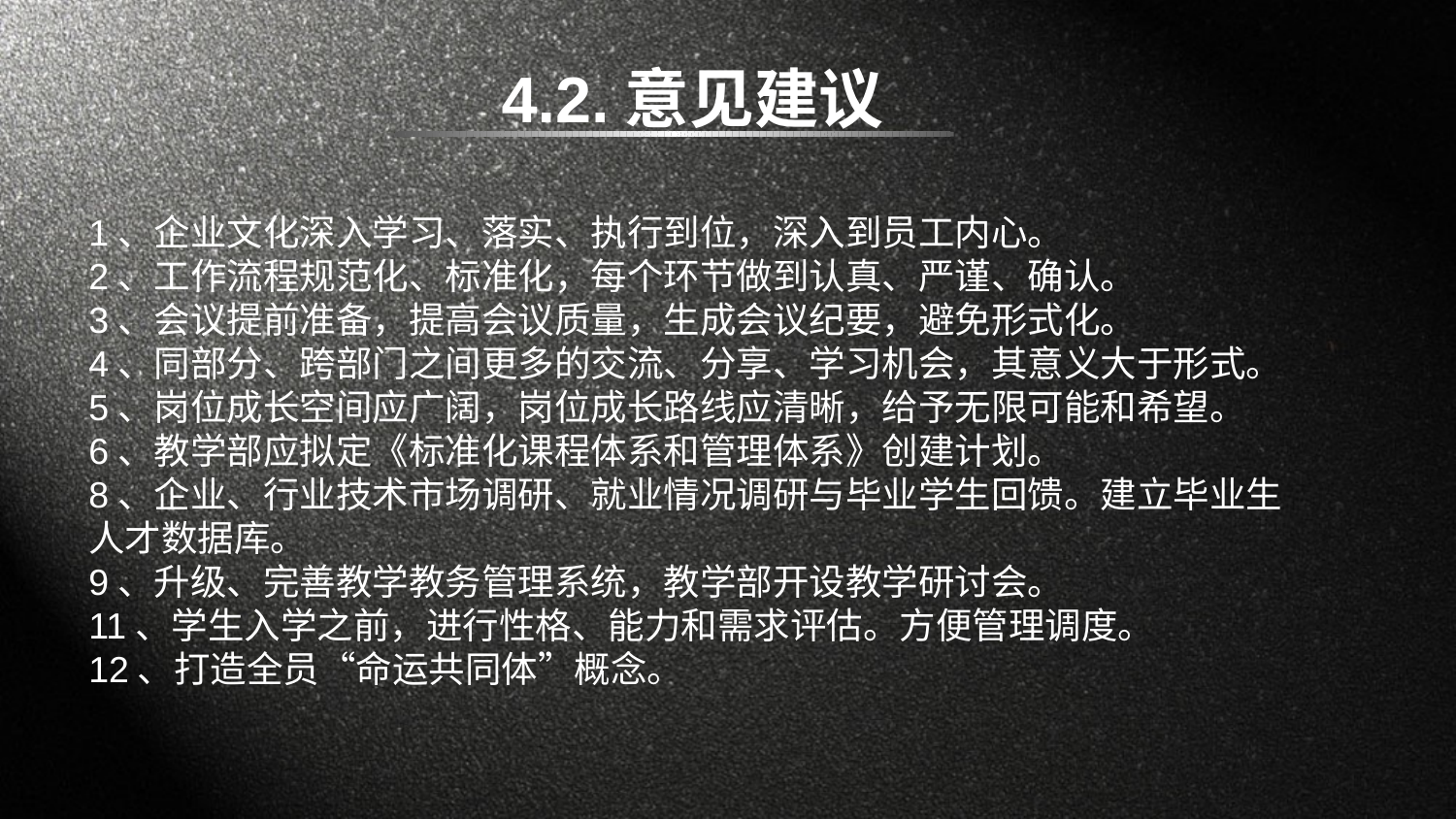

4.2.意见建议

1、企业文化深入学习、落实、执行到位，深入到员工内心。
2、工作流程规范化、标准化，每个环节做到认真、严谨、确认。
3、会议提前准备，提高会议质量，生成会议纪要，避免形式化。
4、同部分、跨部门之间更多的交流、分享、学习机会，其意义大于形式。
5、岗位成长空间应广阔，岗位成长路线应清晰，给予无限可能和希望。
6、教学部应拟定《标准化课程体系和管理体系》创建计划。
8、企业、行业技术市场调研、就业情况调研与毕业学生回馈。建立毕业生人才数据库。
9、升级、完善教学教务管理系统，教学部开设教学研讨会。
11、学生入学之前，进行性格、能力和需求评估。方便管理调度。
12、打造全员“命运共同体”概念。